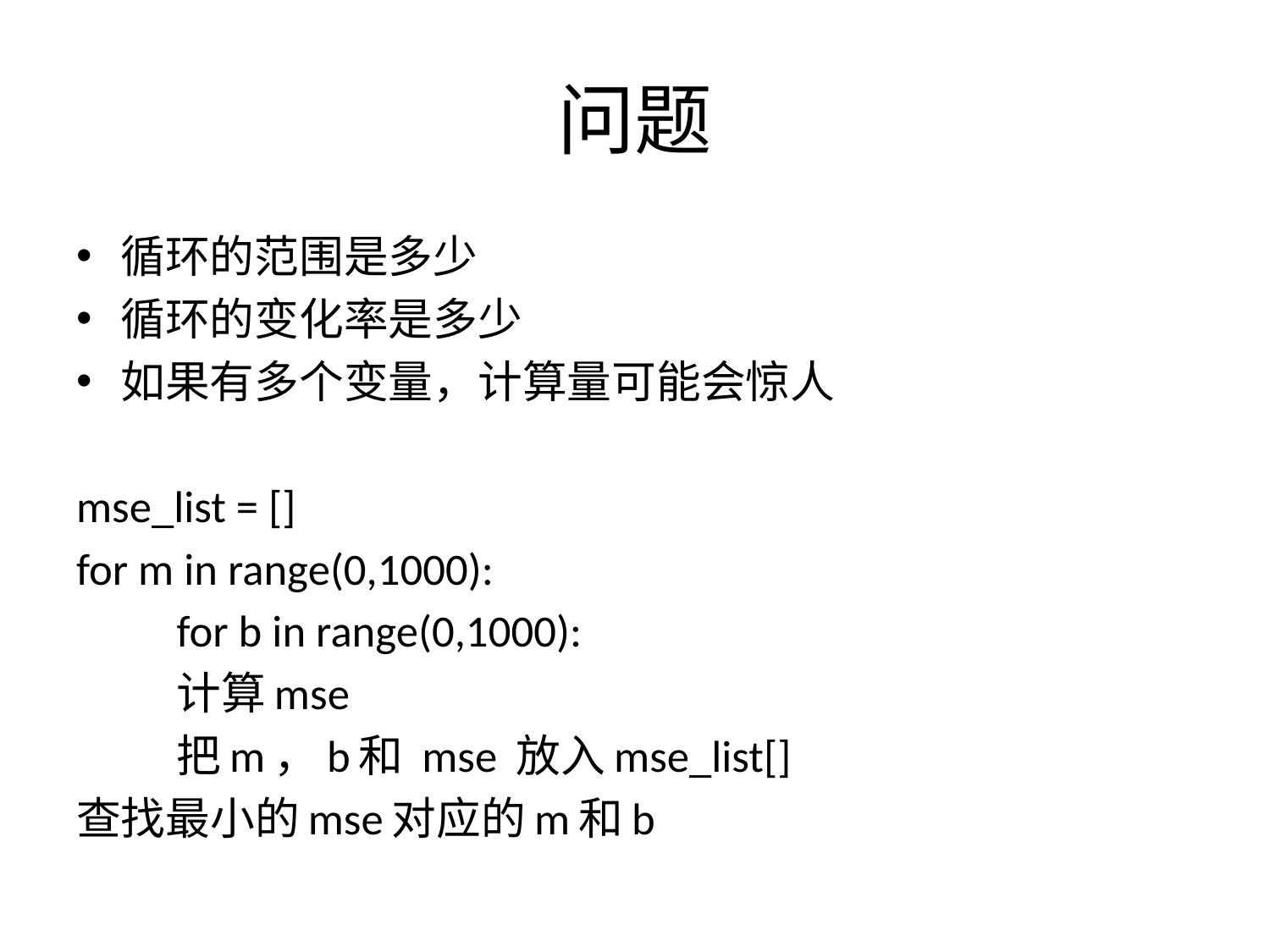

# 问题
循环的范围是多少
循环的变化率是多少
如果有多个变量，计算量可能会惊人

mse_list = []
for m in range(0,1000):
	for b in range(0,1000):
		计算mse
		把m，b和 mse 放入mse_list[]
查找最小的mse对应的m和b